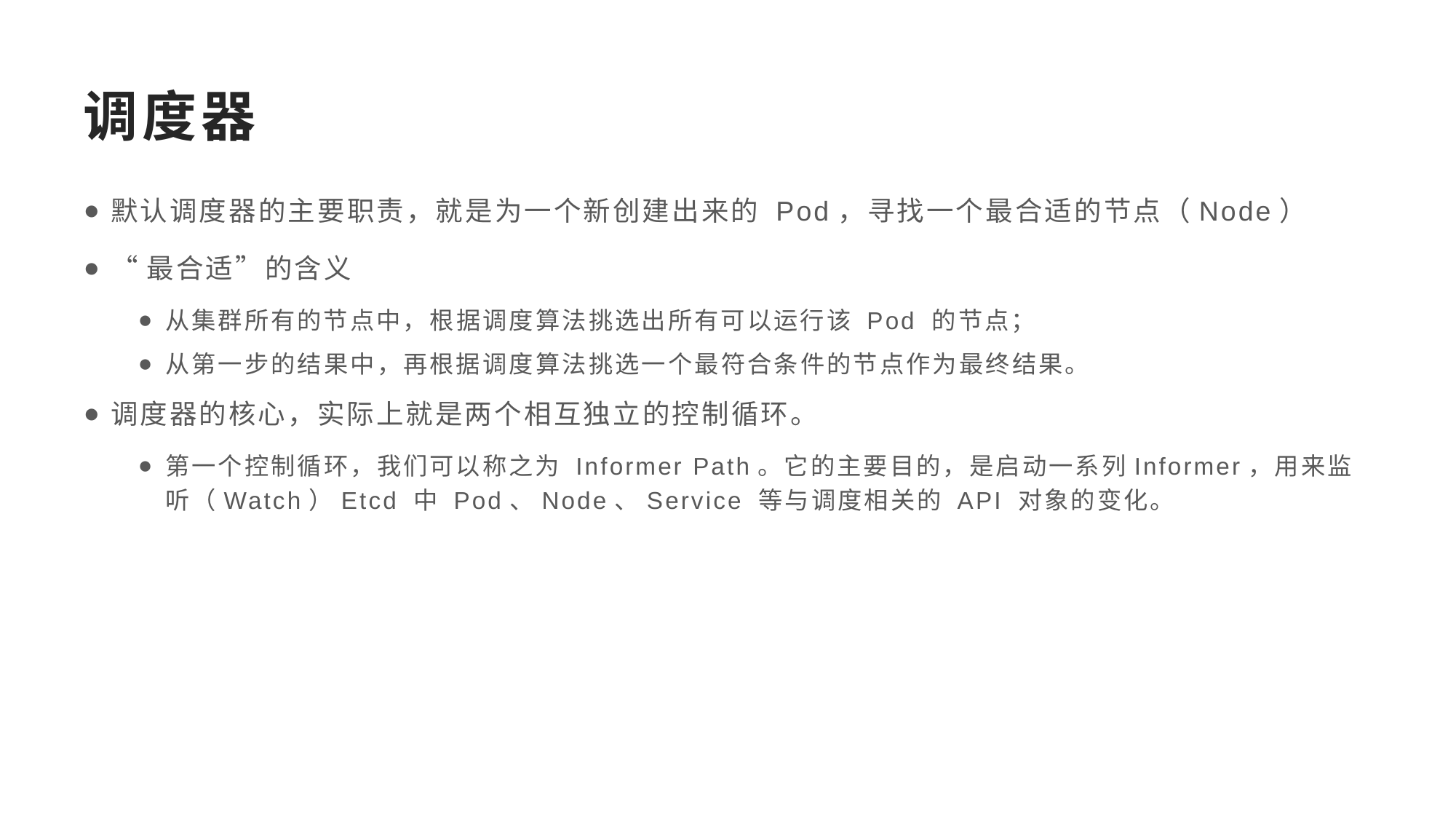

# 调度器
默认调度器的主要职责，就是为一个新创建出来的 Pod，寻找一个最合适的节点（Node）
“最合适”的含义
从集群所有的节点中，根据调度算法挑选出所有可以运行该 Pod 的节点；
从第一步的结果中，再根据调度算法挑选一个最符合条件的节点作为最终结果。
调度器的核心，实际上就是两个相互独立的控制循环。
第一个控制循环，我们可以称之为 Informer Path。它的主要目的，是启动一系列Informer，用来监听（Watch）Etcd 中 Pod、Node、Service 等与调度相关的 API 对象的变化。